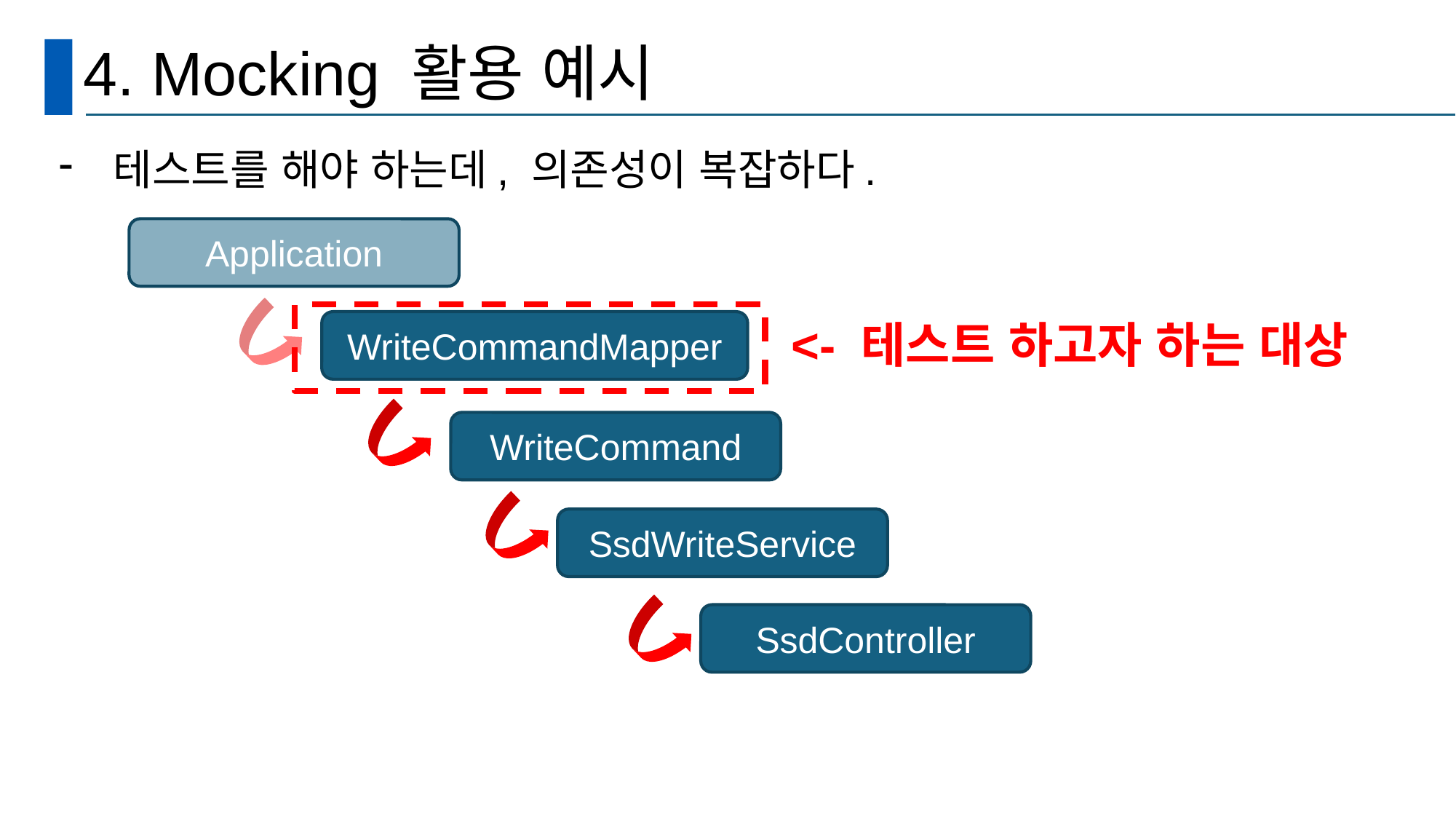

# 4. Mocking 활용 예시
테스트를 해야 하는데, 의존성이 복잡하다.
Application

<- 테스트 하고자 하는 대상
WriteCommandMapper

WriteCommand

SsdWriteService

SsdController